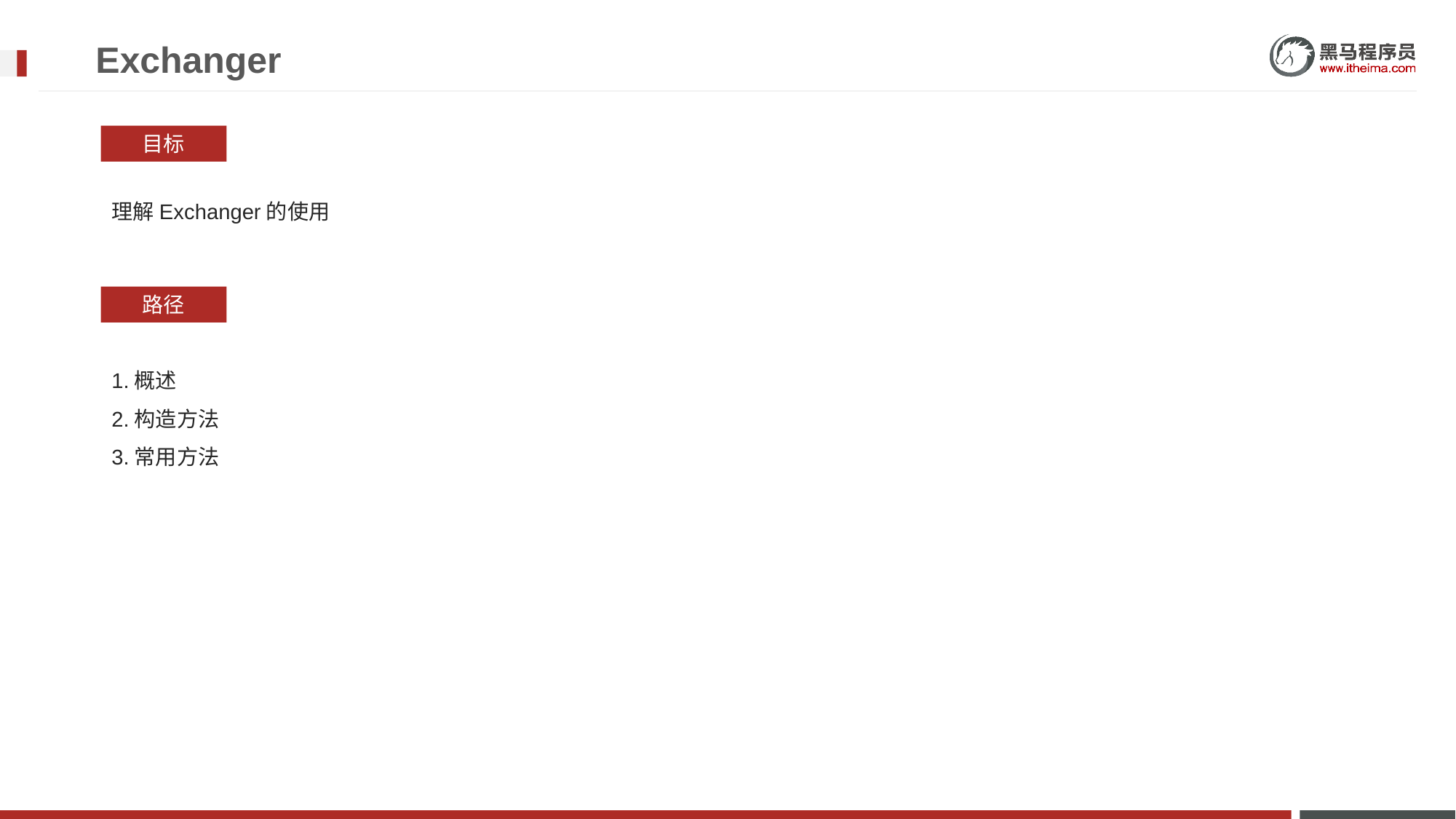

# Exchanger
目标
理解Exchanger的使用
路径
1.概述
2.构造方法
3.常用方法